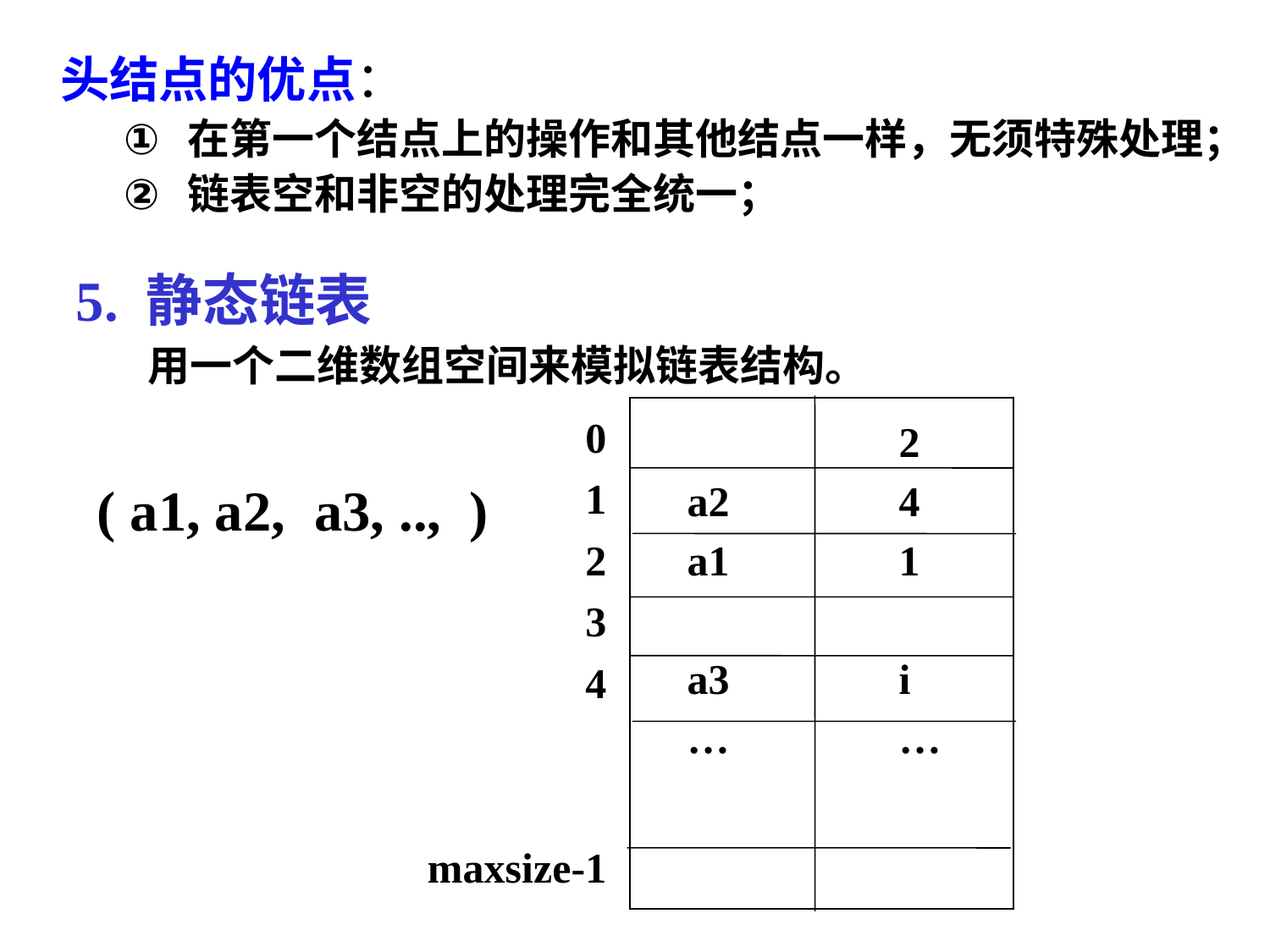

头结点的优点：
在第一个结点上的操作和其他结点一样，无须特殊处理；
链表空和非空的处理完全统一；
5. 静态链表
用一个二维数组空间来模拟链表结构。

0
1
2
3
4

maxsize-1
		2
    a2		4
    a1		1

    a3		i
    … 		…

( a1, a2,  a3, ..,  )